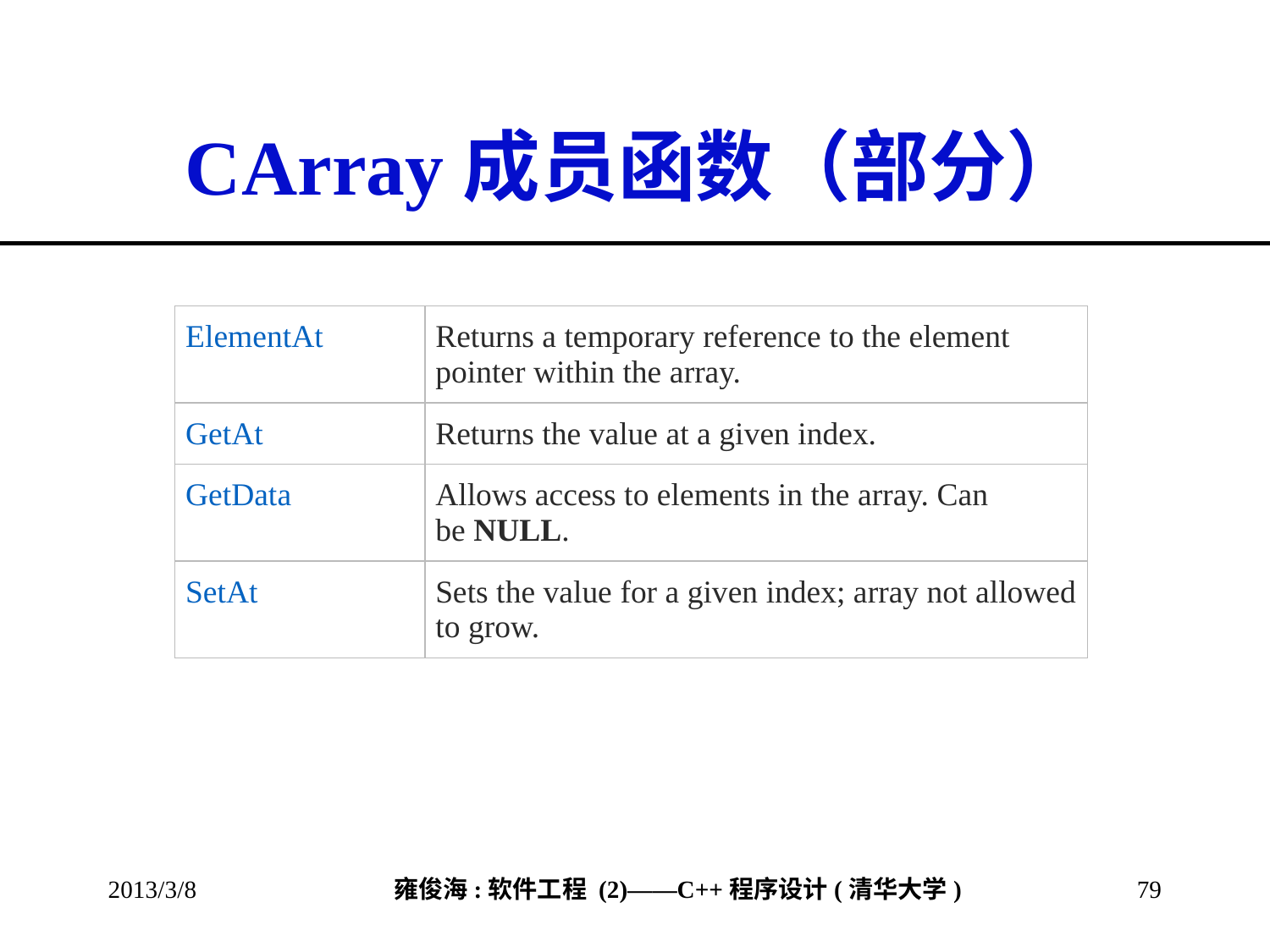

# CArray成员函数（部分）
| ElementAt | Returns a temporary reference to the element pointer within the array. |
| --- | --- |
| GetAt | Returns the value at a given index. |
| GetData | Allows access to elements in the array. Can be NULL. |
| SetAt | Sets the value for a given index; array not allowed to grow. |
2013/3/8
79